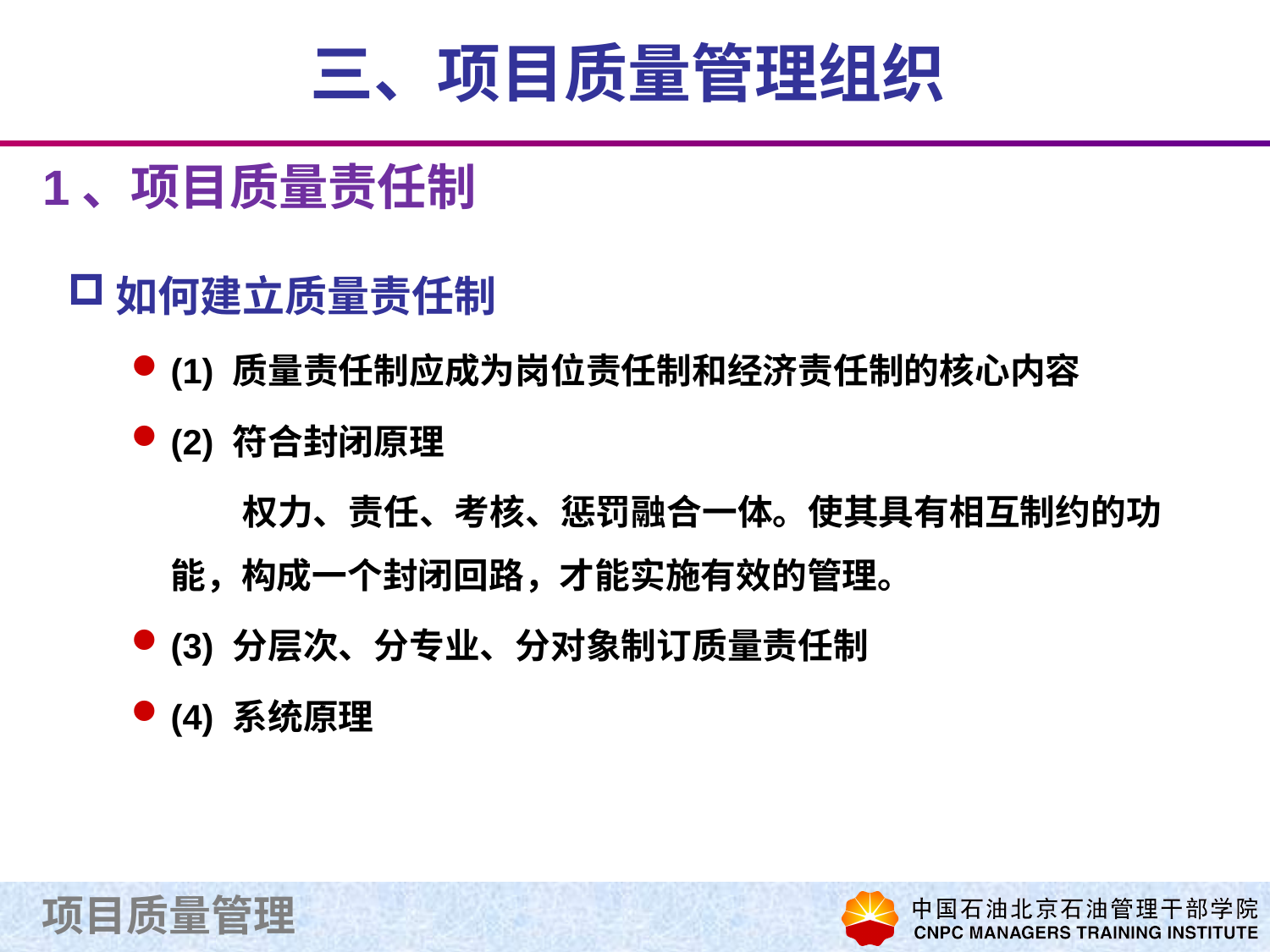

# 三、项目质量管理组织
1、项目质量责任制
如何建立质量责任制
(1) 质量责任制应成为岗位责任制和经济责任制的核心内容
(2) 符合封闭原理
权力、责任、考核、惩罚融合一体。使其具有相互制约的功能，构成一个封闭回路，才能实施有效的管理。
(3) 分层次、分专业、分对象制订质量责任制
(4) 系统原理